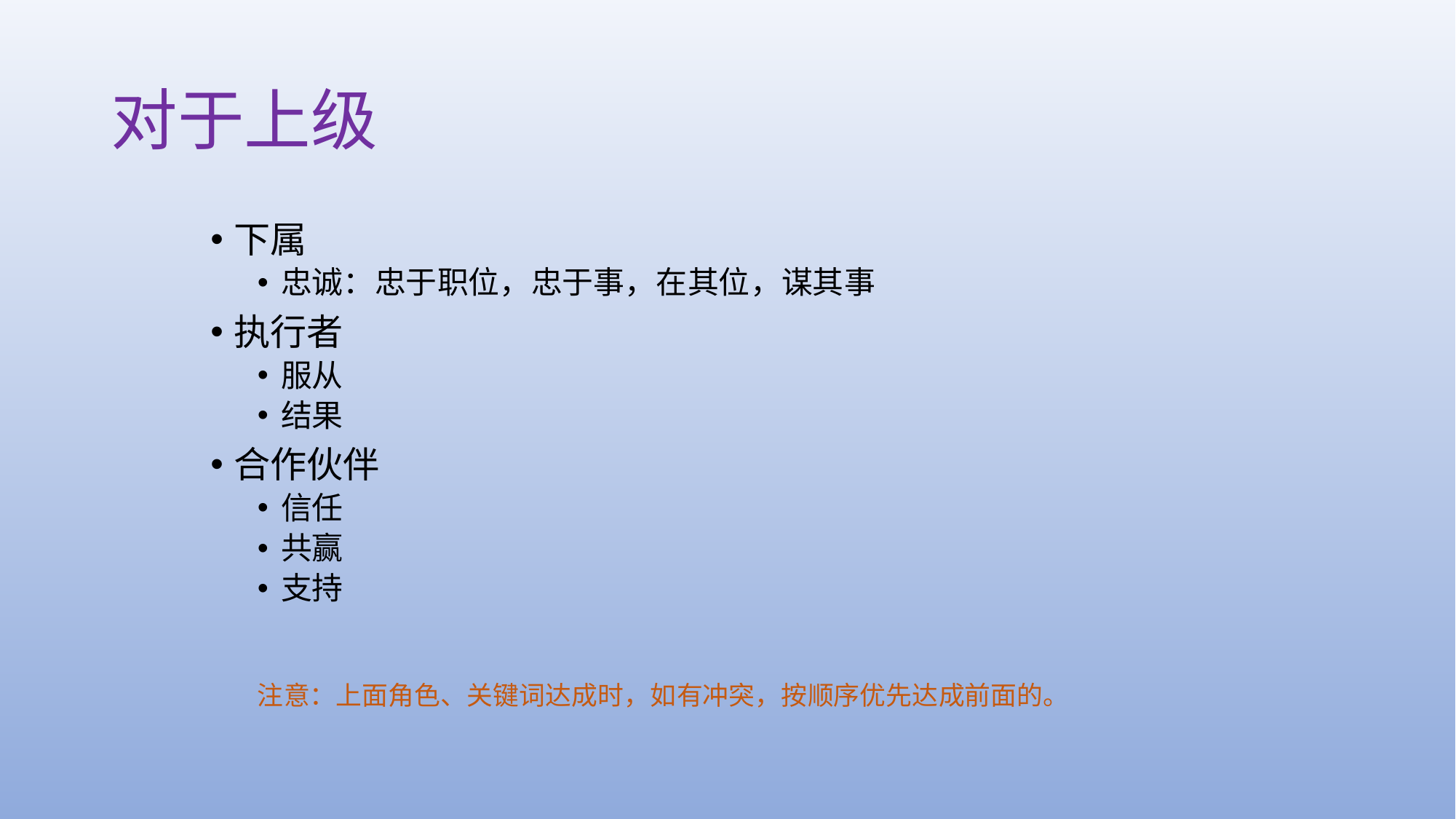

# 对于上级
下属
忠诚：忠于职位，忠于事，在其位，谋其事
执行者
服从
结果
合作伙伴
信任
共赢
支持

注意：上面角色、关键词达成时，如有冲突，按顺序优先达成前面的。